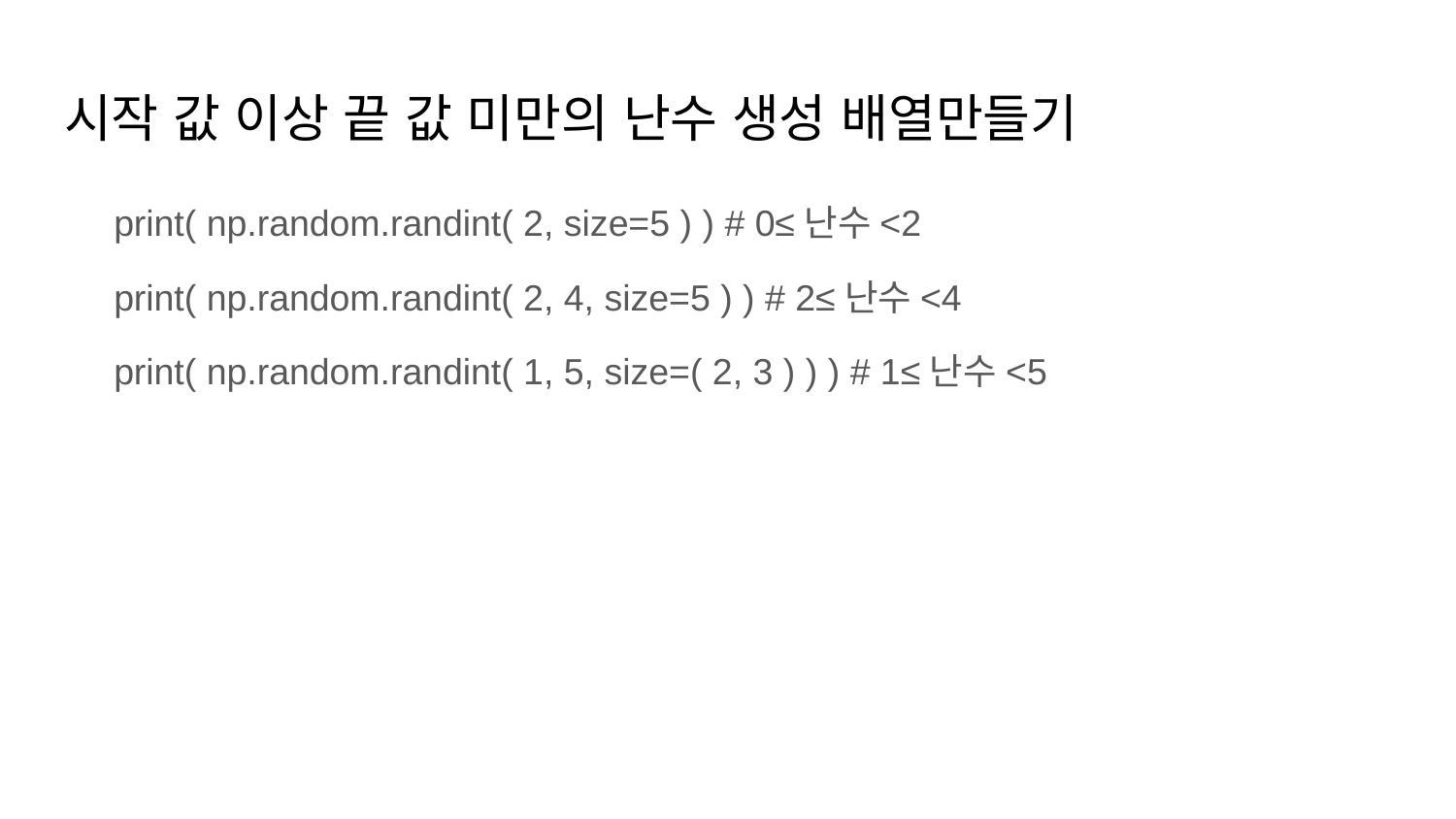

# 시작 값 이상 끝 값 미만의 난수 생성 배열만들기
print( np.random.randint( 2, size=5 ) ) # 0≤난수<2
print( np.random.randint( 2, 4, size=5 ) ) # 2≤난수<4
print( np.random.randint( 1, 5, size=( 2, 3 ) ) ) # 1≤난수<5